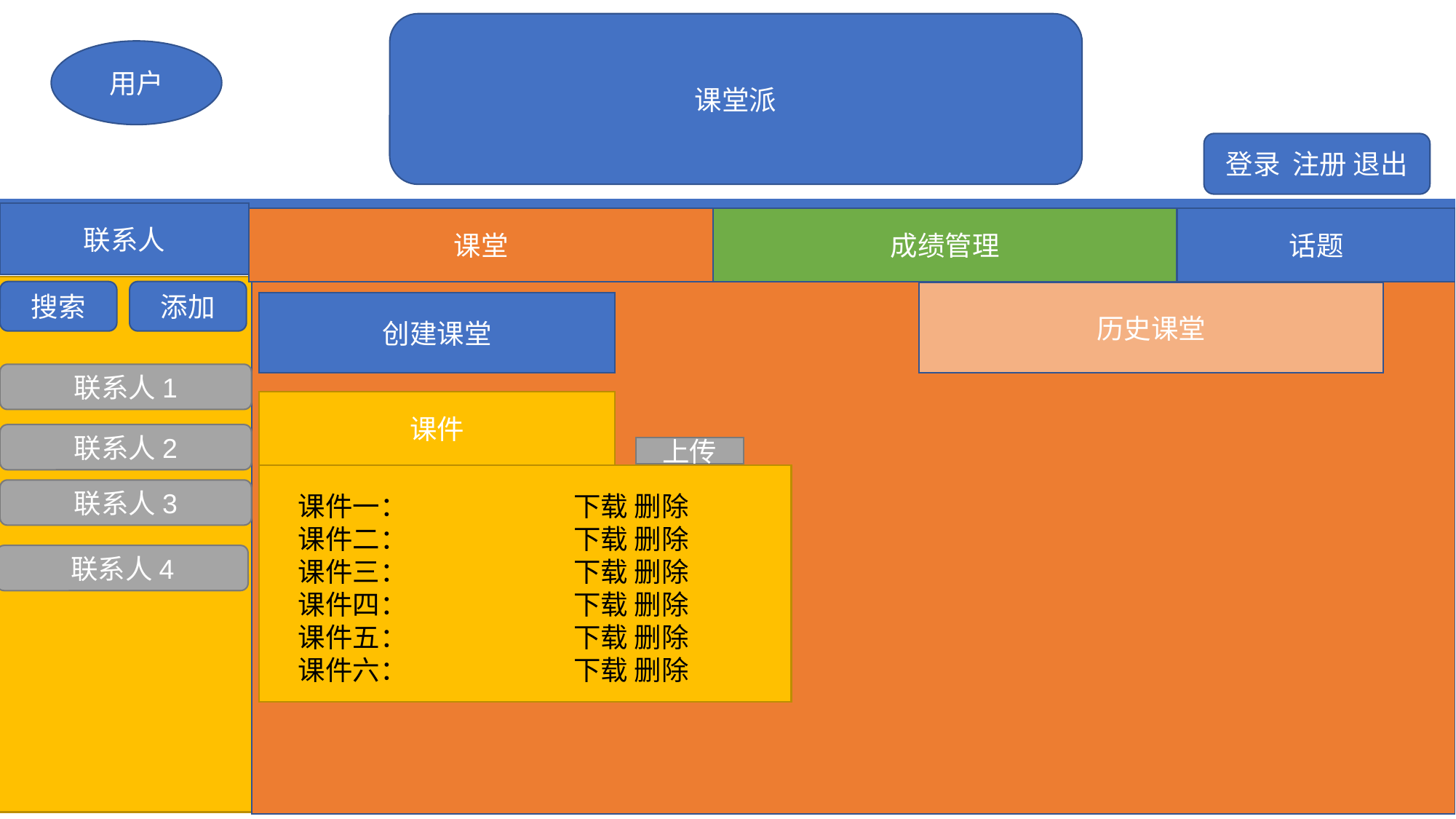

课堂派
用户
登录  注册 退出
联系人
课堂
成绩管理
话题

添加
搜索

历史课堂
创建课堂
联系人1
课件
联系人2
上传

联系人3
课件一：                           下载 删除
课件二：                           下载 删除
课件三：                           下载 删除
课件四：                           下载 删除
课件五：                           下载 删除
课件六：                           下载 删除
联系人4